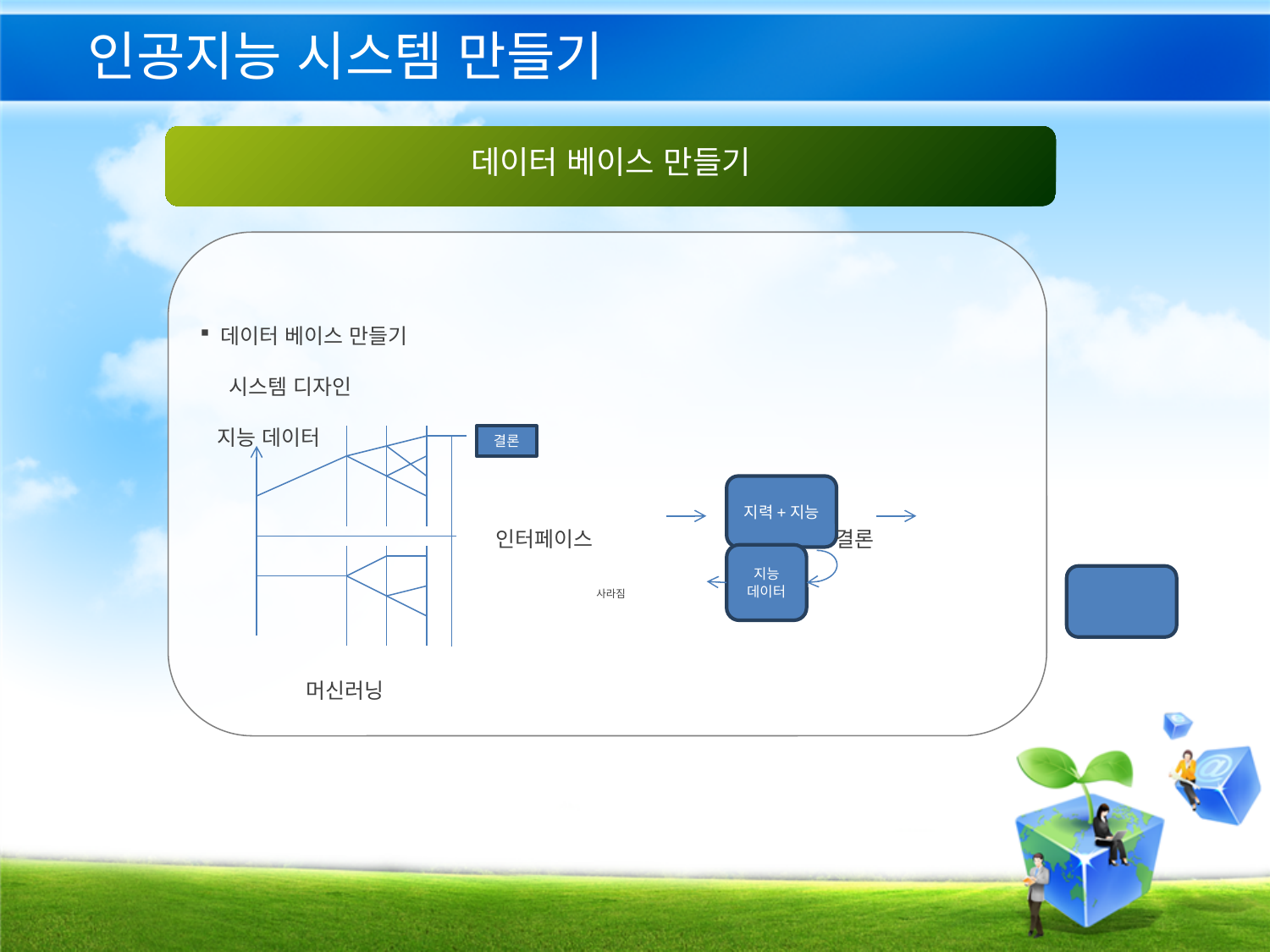

# 인공지능 시스템 만들기

데이터 베이스 만들기

 데이터 베이스 만들기
    시스템 디자인
  지능 데이터

                                                 인터페이스                                         결론
                                                                  사라짐

                 머신러닝
결론
지력+지능
지능
데이터